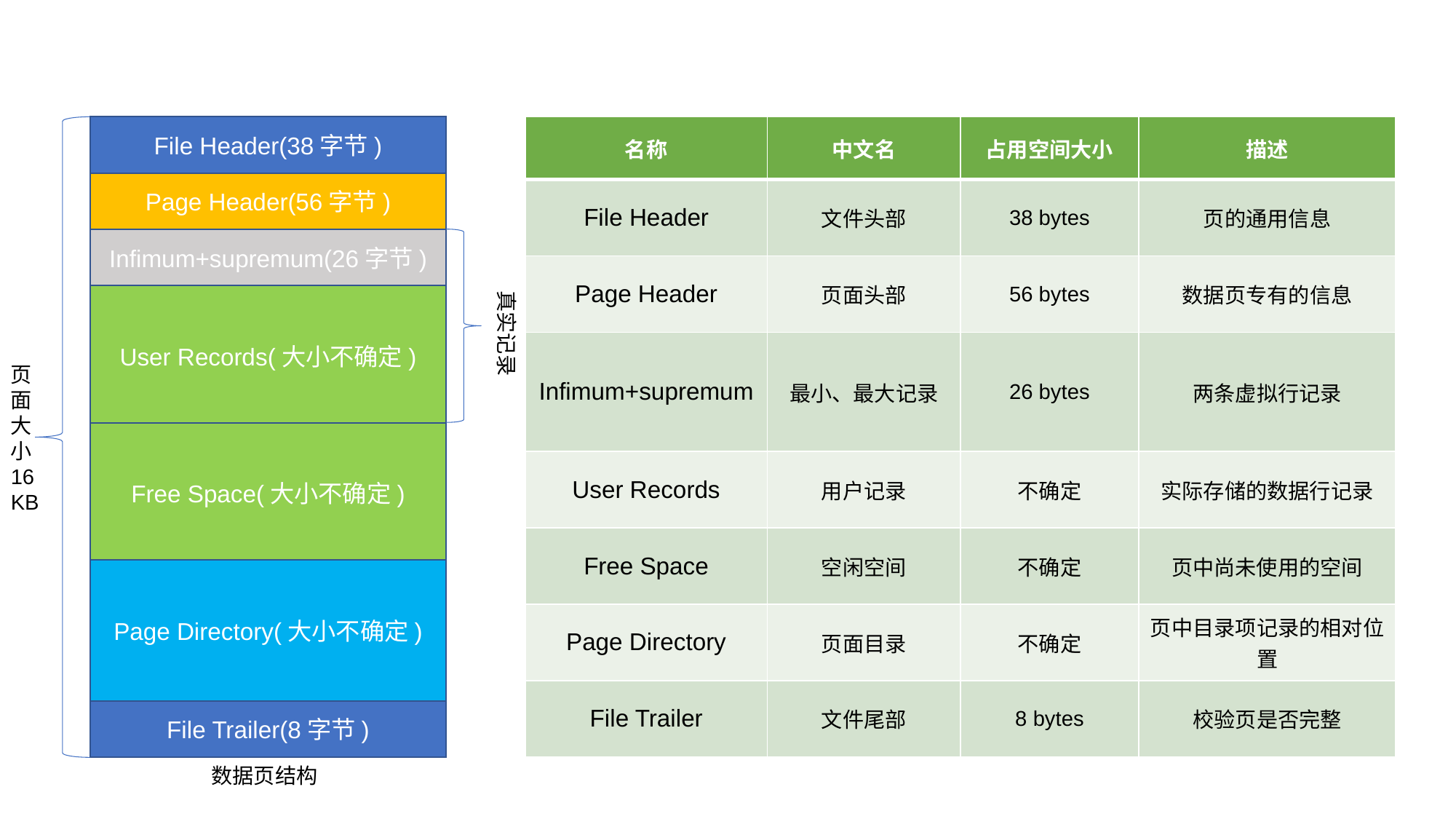

File Header(38字节)
| 名称 | 中文名 | 占用空间大小 | 描述 |
| --- | --- | --- | --- |
| File Header | 文件头部 | 38 bytes | 页的通用信息 |
| Page Header | 页面头部 | 56 bytes | 数据页专有的信息 |
| Infimum+supremum | 最小、最大记录 | 26 bytes | 两条虚拟行记录 |
| User Records | 用户记录 | 不确定 | 实际存储的数据行记录 |
| Free Space | 空闲空间 | 不确定 | 页中尚未使用的空间 |
| Page Directory | 页面目录 | 不确定 | 页中目录项记录的相对位置 |
| File Trailer | 文件尾部 | 8 bytes | 校验页是否完整 |

Page Header(56字节)

Infimum+supremum(26字节)
真实记录
User Records(大小不确定)
页面大小16KB
Free Space(大小不确定)
Page Directory(大小不确定)
File Trailer(8字节)
数据页结构